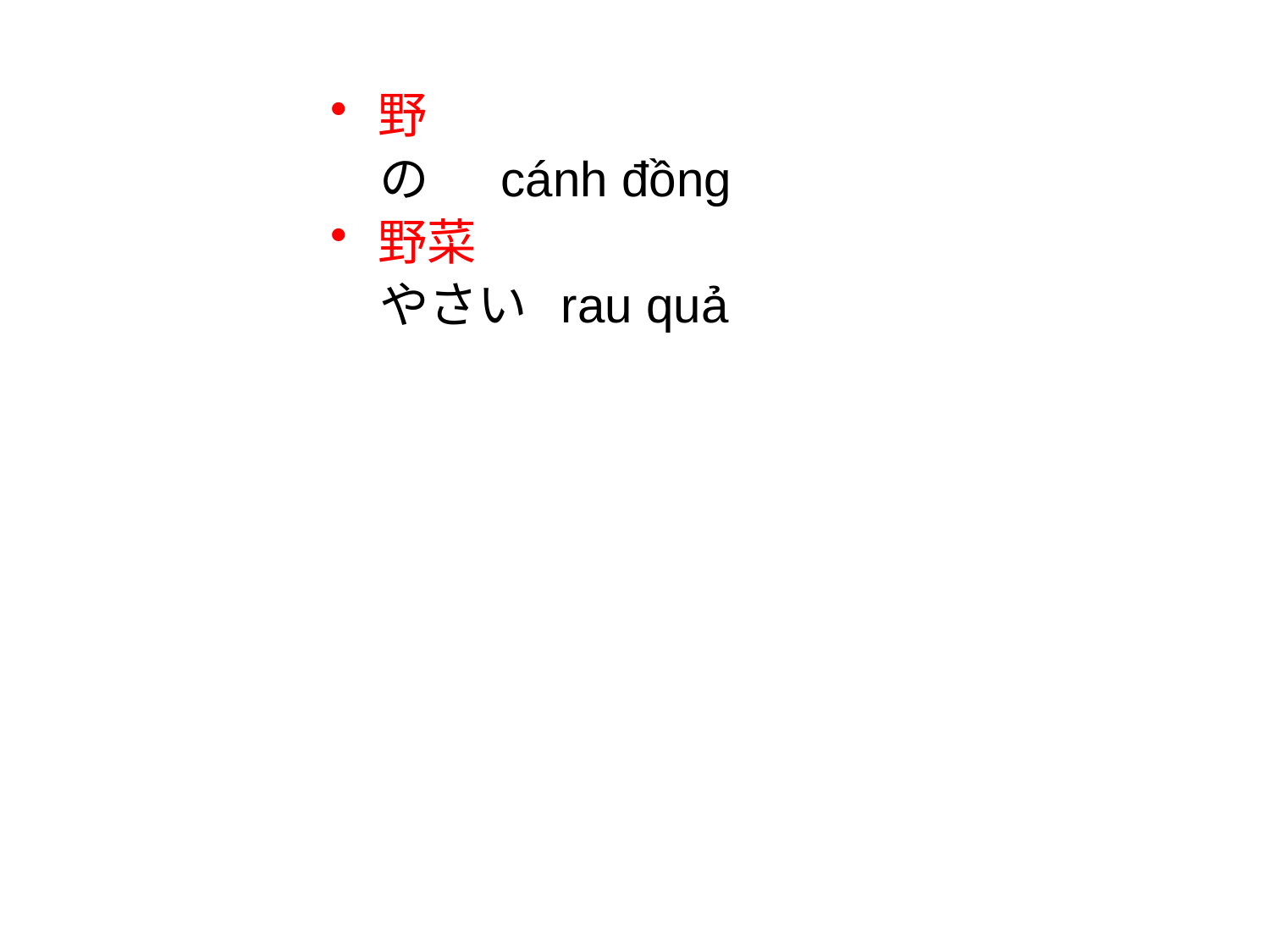

野
　の　 cánh đồng
野菜
　やさい  rau quả